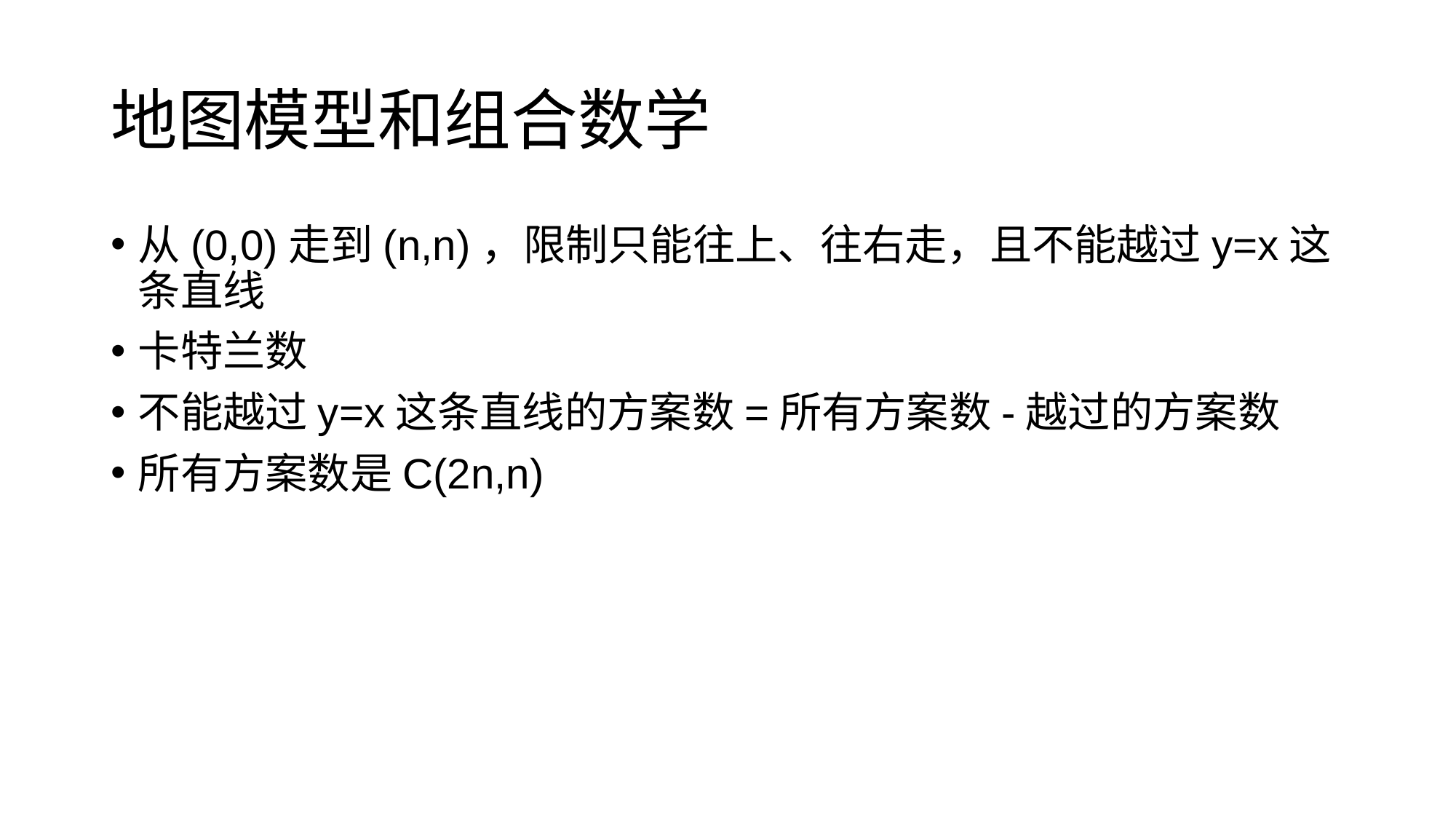

# 地图模型和组合数学
从(0,0)走到(n,n)，限制只能往上、往右走，且不能越过y=x这条直线
卡特兰数
不能越过y=x这条直线的方案数=所有方案数-越过的方案数
所有方案数是C(2n,n)